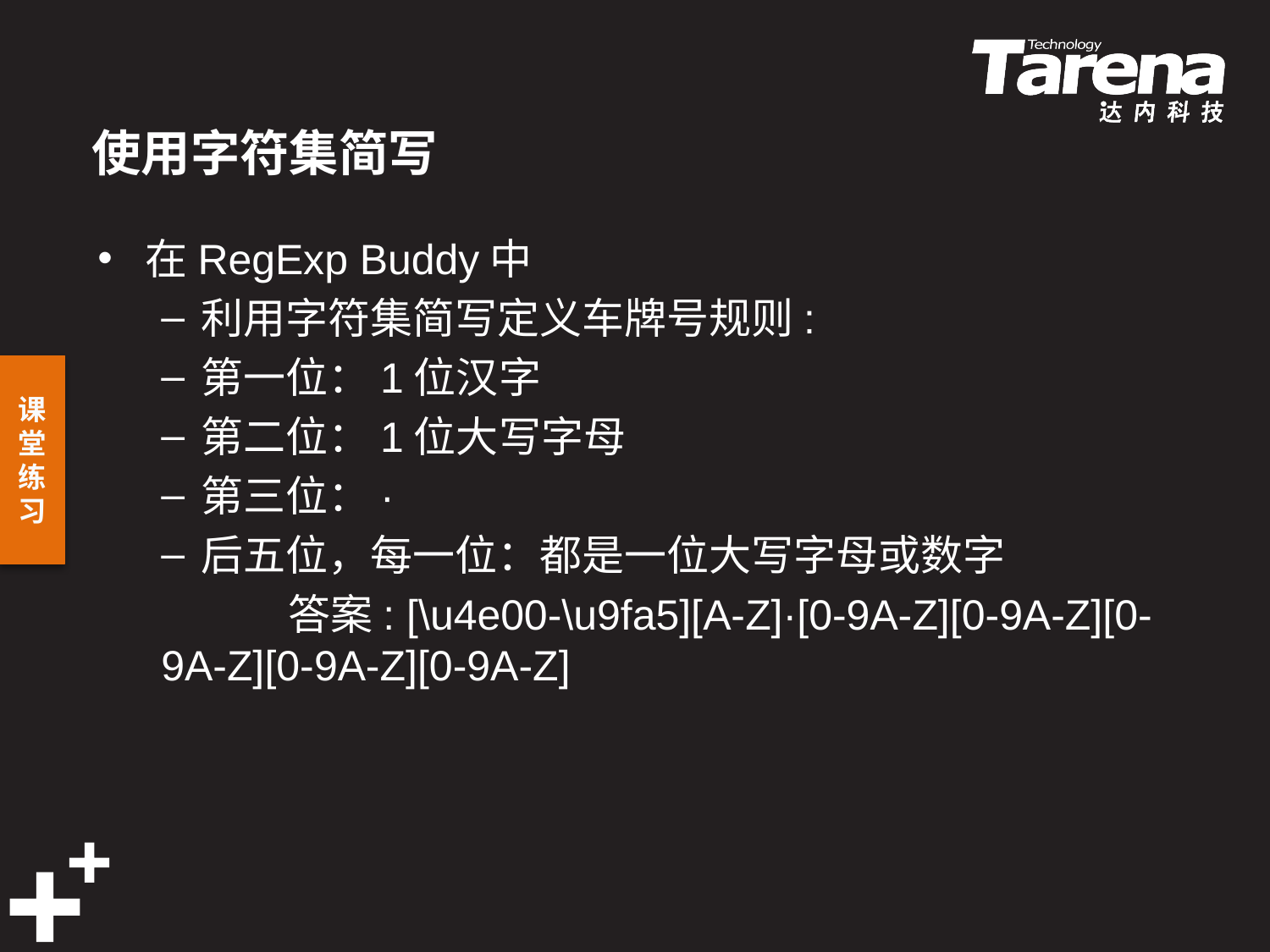

# 使用字符集简写
在RegExp Buddy中
利用字符集简写定义车牌号规则:
第一位：1位汉字
第二位：1位大写字母
第三位：·
后五位，每一位：都是一位大写字母或数字
	答案: [\u4e00-\u9fa5][A-Z]·[0-9A-Z][0-9A-Z][0-9A-Z][0-9A-Z][0-9A-Z]